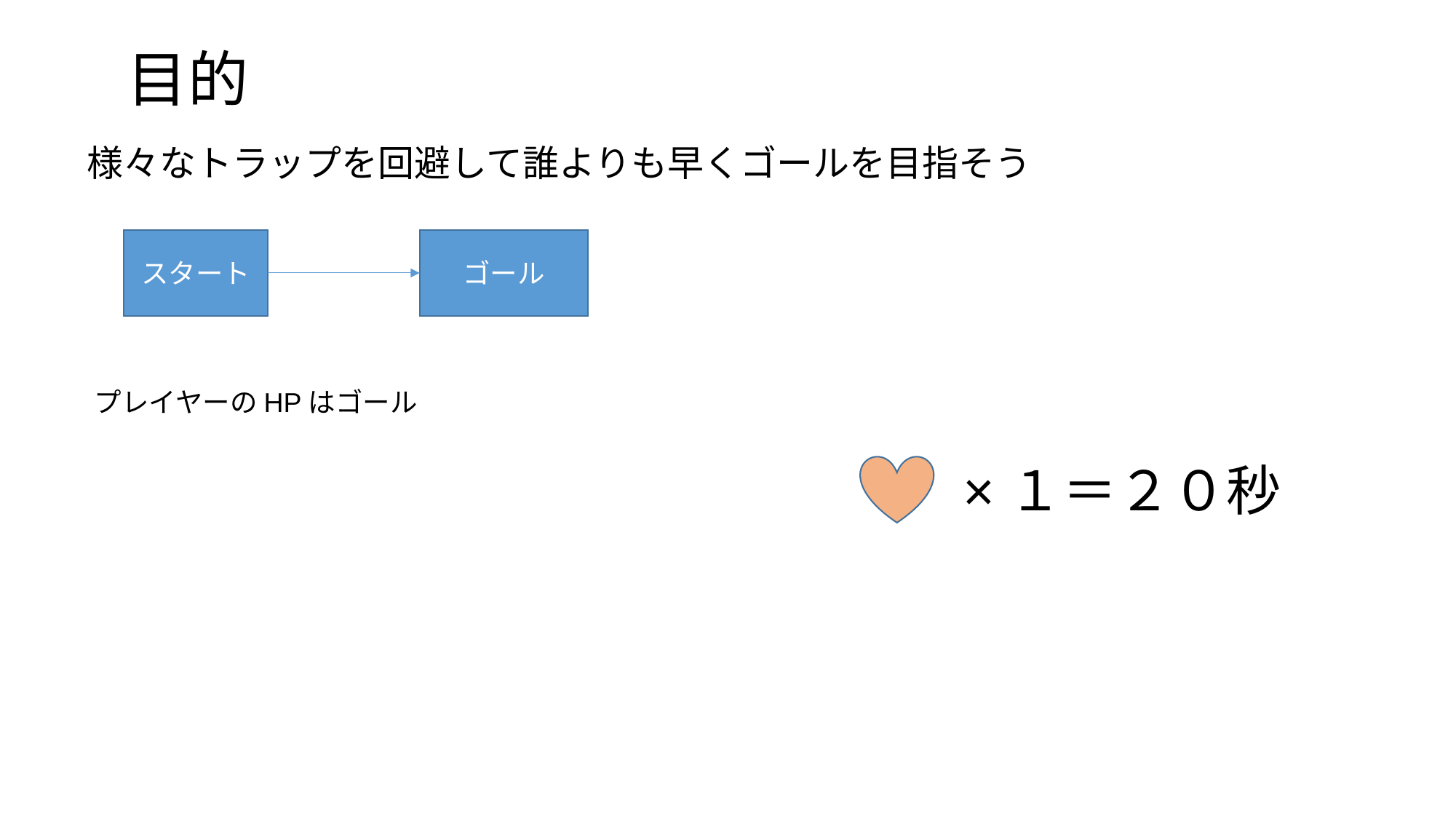

# 目的
様々なトラップを回避して誰よりも早くゴールを目指そう
スタート
ゴール
プレイヤーのHPはゴール
×１＝２０秒